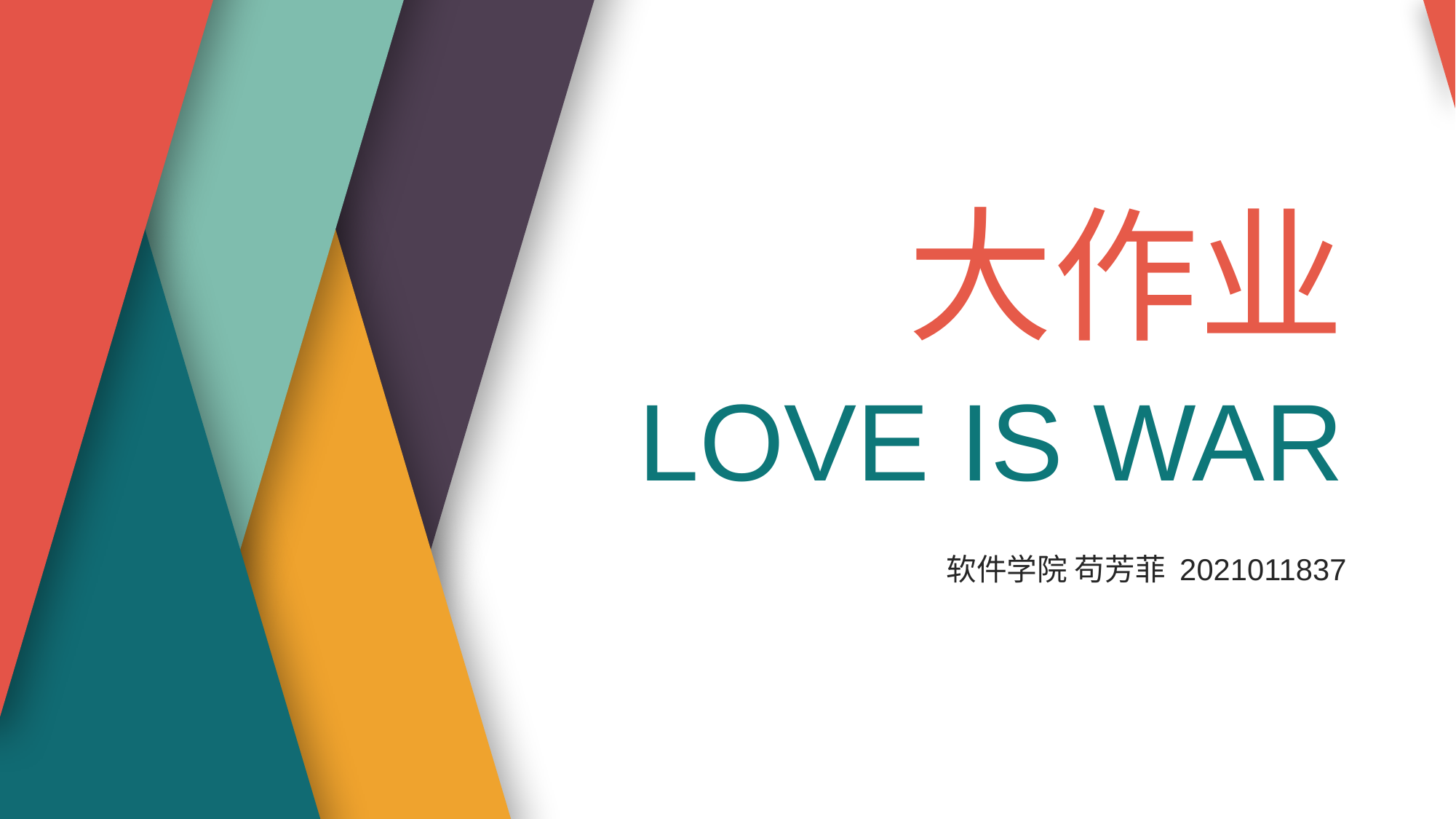

大作业
LOVE IS WAR
软件学院 苟芳菲 2021011837